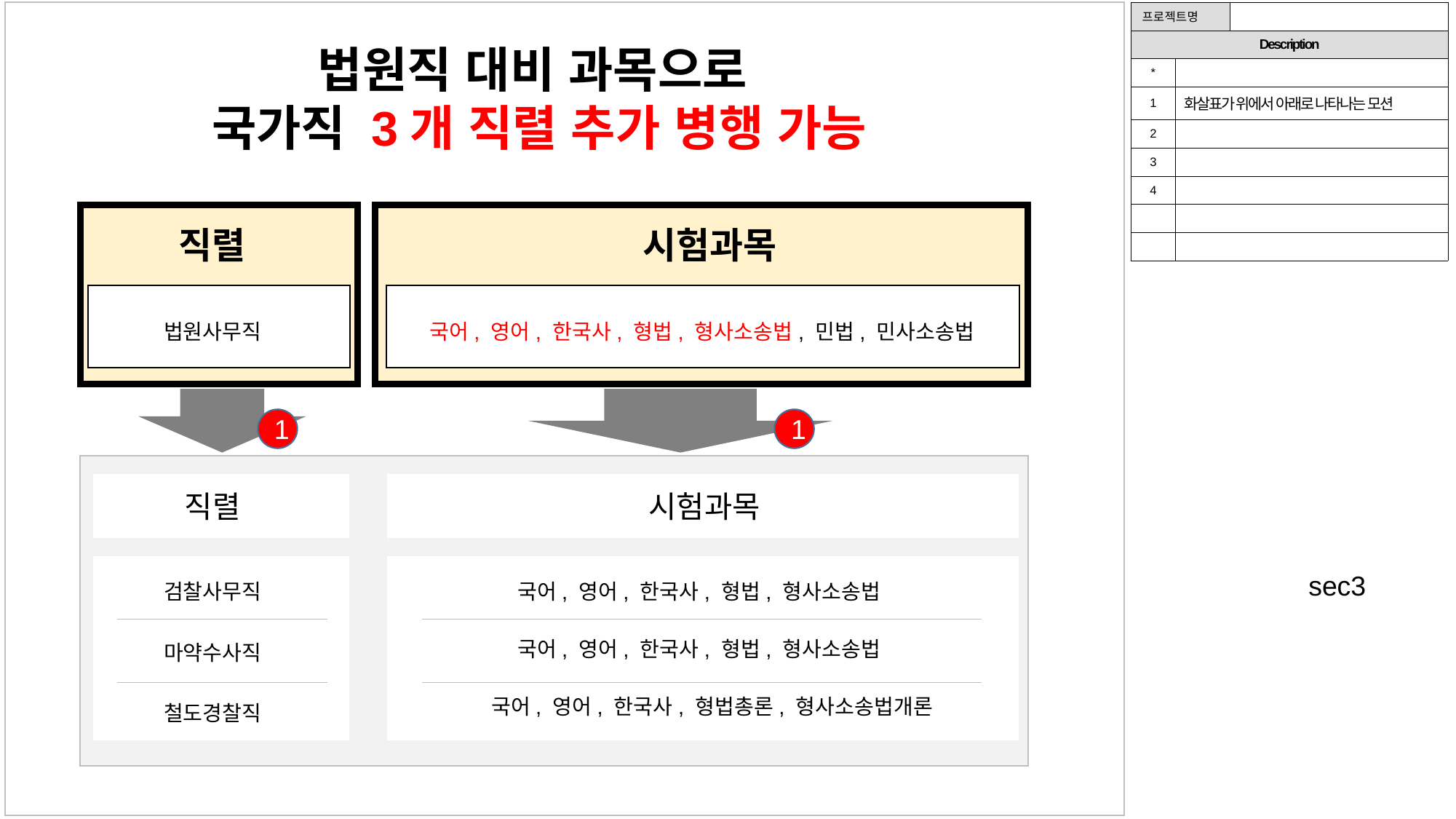

| 프로젝트명 |  |  |
| --- | --- | --- |
| Description |  |  |
| \* |  |  |
| 1 | 화살표가 위에서 아래로 나타나는 모션 |  |
| 2 |  |  |
| 3 |  |  |
| 4 |  |  |
|  |  |  |
|  |  |  |
법원직 대비 과목으로
국가직 3개 직렬 추가 병행 가능

직렬
시험과목

법원사무직
국어, 영어, 한국사, 형법, 형사소송법, 민법, 민사소송법

1
1

직렬
시험과목

sec3
국어, 영어, 한국사, 형법, 형사소송법
검찰사무직
국어, 영어, 한국사, 형법, 형사소송법
마약수사직
국어, 영어, 한국사, 형법총론, 형사소송법개론
철도경찰직